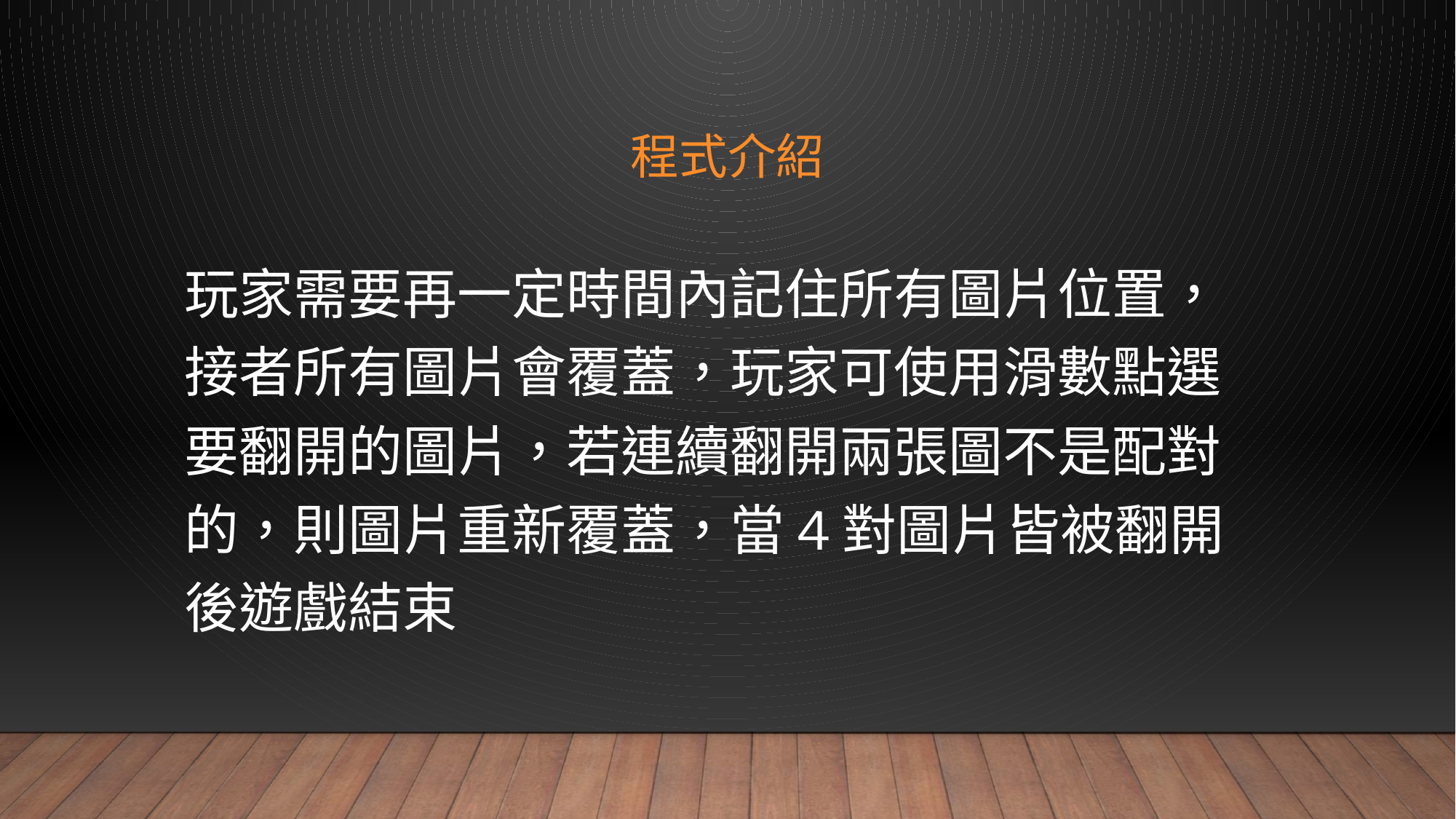

# 程式介紹
玩家需要再一定時間內記住所有圖片位置，接者所有圖片會覆蓋，玩家可使用滑數點選要翻開的圖片，若連續翻開兩張圖不是配對的，則圖片重新覆蓋，當4對圖片皆被翻開後遊戲結束